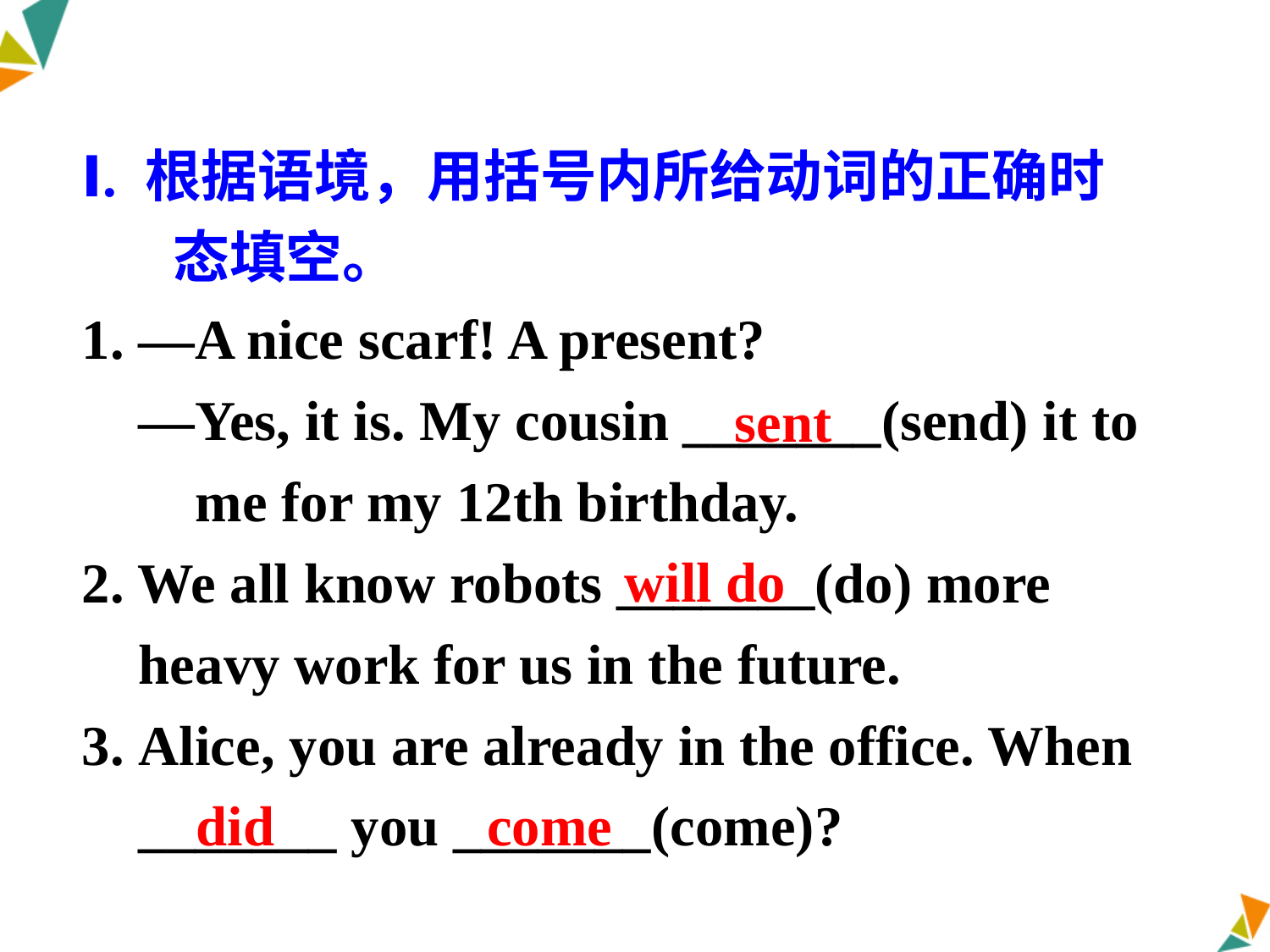

Ⅰ. 根据语境，用括号内所给动词的正确时
      态填空。
1. —A nice scarf! A present?
    —Yes, it is. My cousin _______(send) it to
        me for my 12th birthday.
2. We all know robots _______(do) more
    heavy work for us in the future.
3. Alice, you are already in the office. When
    _______ you _______(come)?
sent
will do
did               come